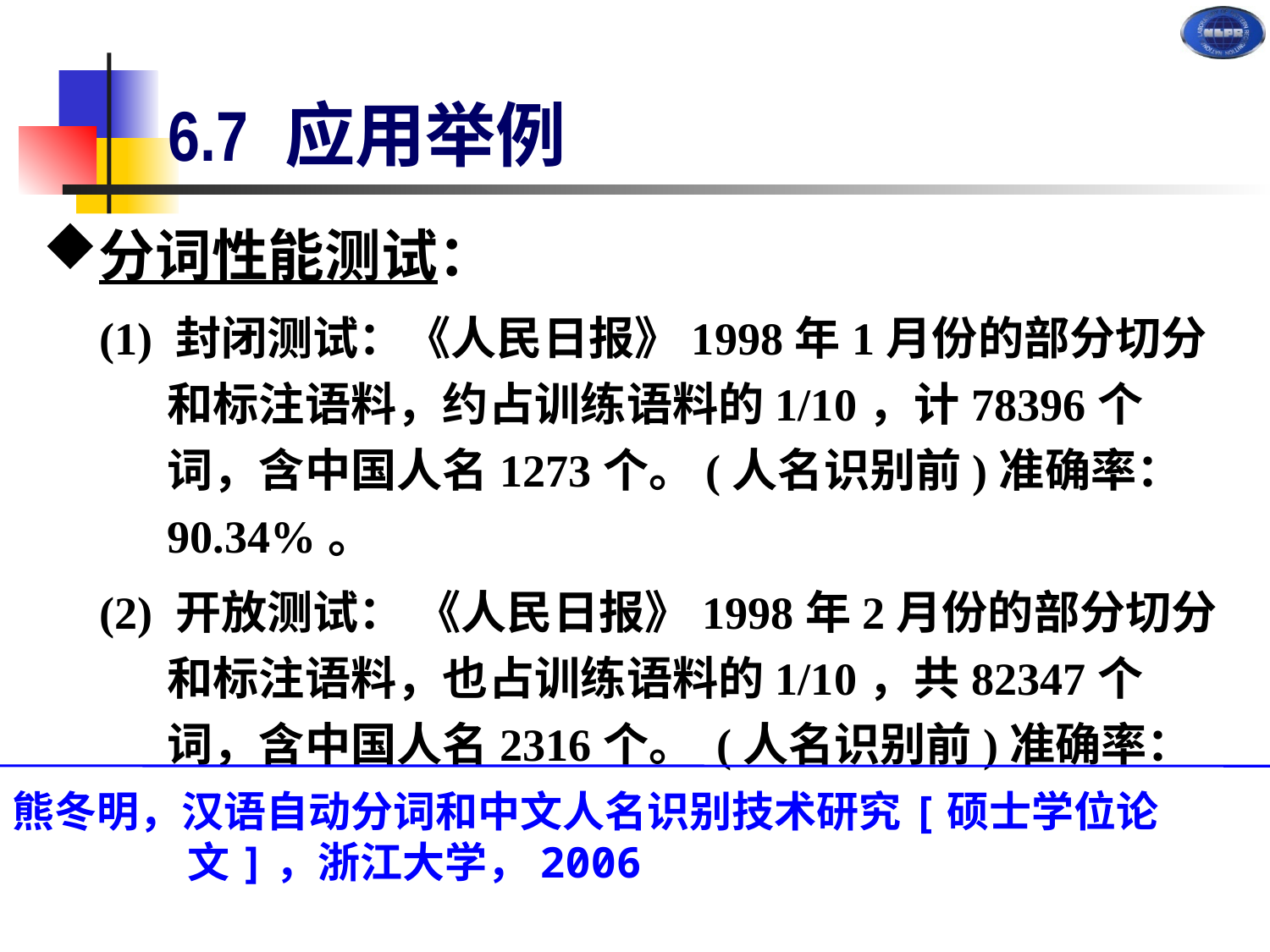

# 6.7 应用举例
分词性能测试：
     (1) 封闭测试：《人民日报》1998年1月份的部分切分和标注语料，约占训练语料的1/10，计78396个词，含中国人名1273个。(人名识别前)准确率：90.34%。
     (2) 开放测试： 《人民日报》1998年2月份的部分切分和标注语料，也占训练语料的1/10，共82347个词，含中国人名2316个。 (人名识别前)准确率：86.32%。
熊冬明，汉语自动分词和中文人名识别技术研究[硕士学位论文]，浙江大学，2006